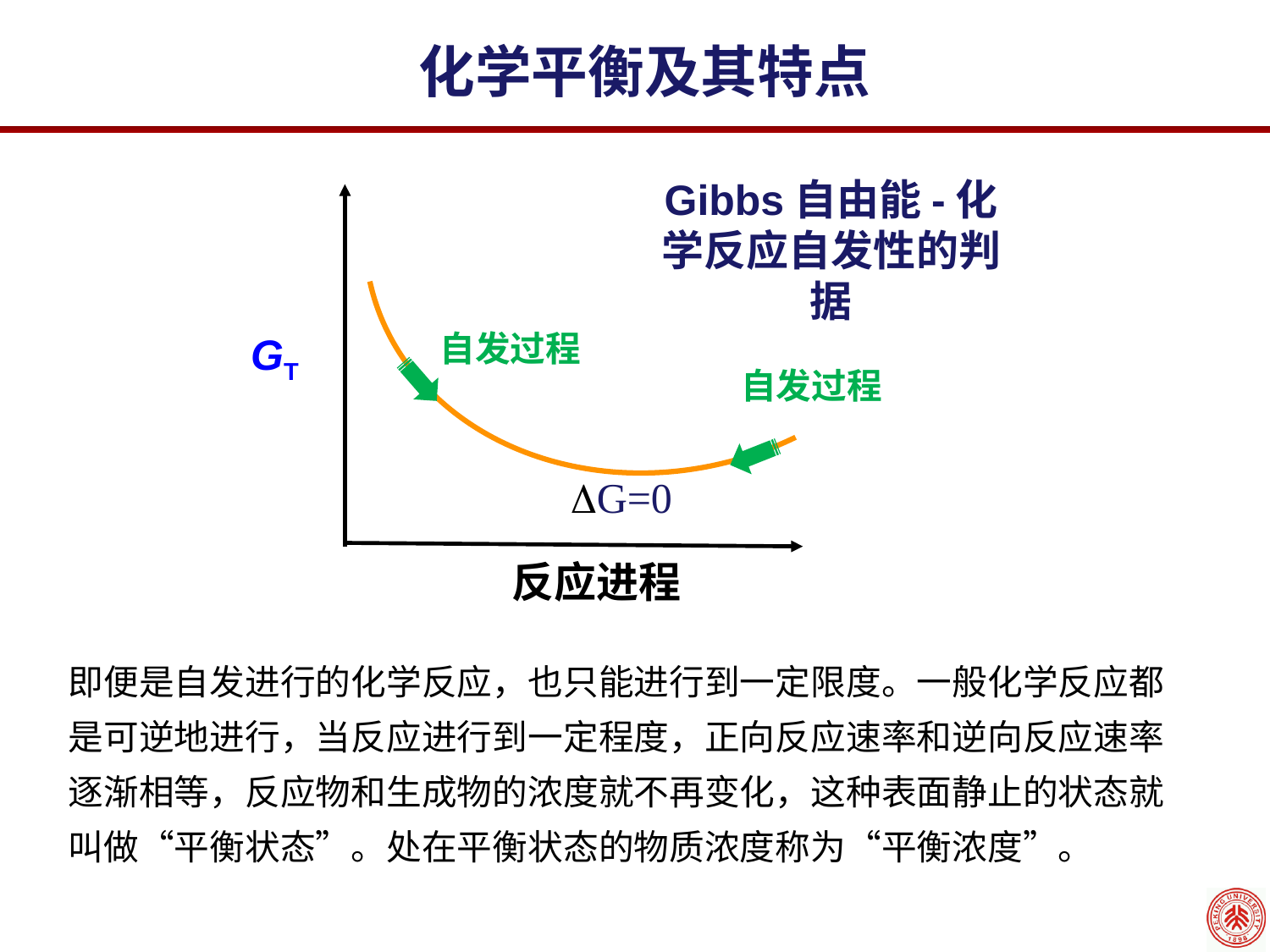

化学平衡及其特点

Gibbs自由能-化学反应自发性的判据
自发过程
GT
自发过程

ΔG=0
反应进程
即便是自发进行的化学反应，也只能进行到一定限度。一般化学反应都是可逆地进行，当反应进行到一定程度，正向反应速率和逆向反应速率逐渐相等，反应物和生成物的浓度就不再变化，这种表面静止的状态就叫做“平衡状态”。处在平衡状态的物质浓度称为“平衡浓度”。